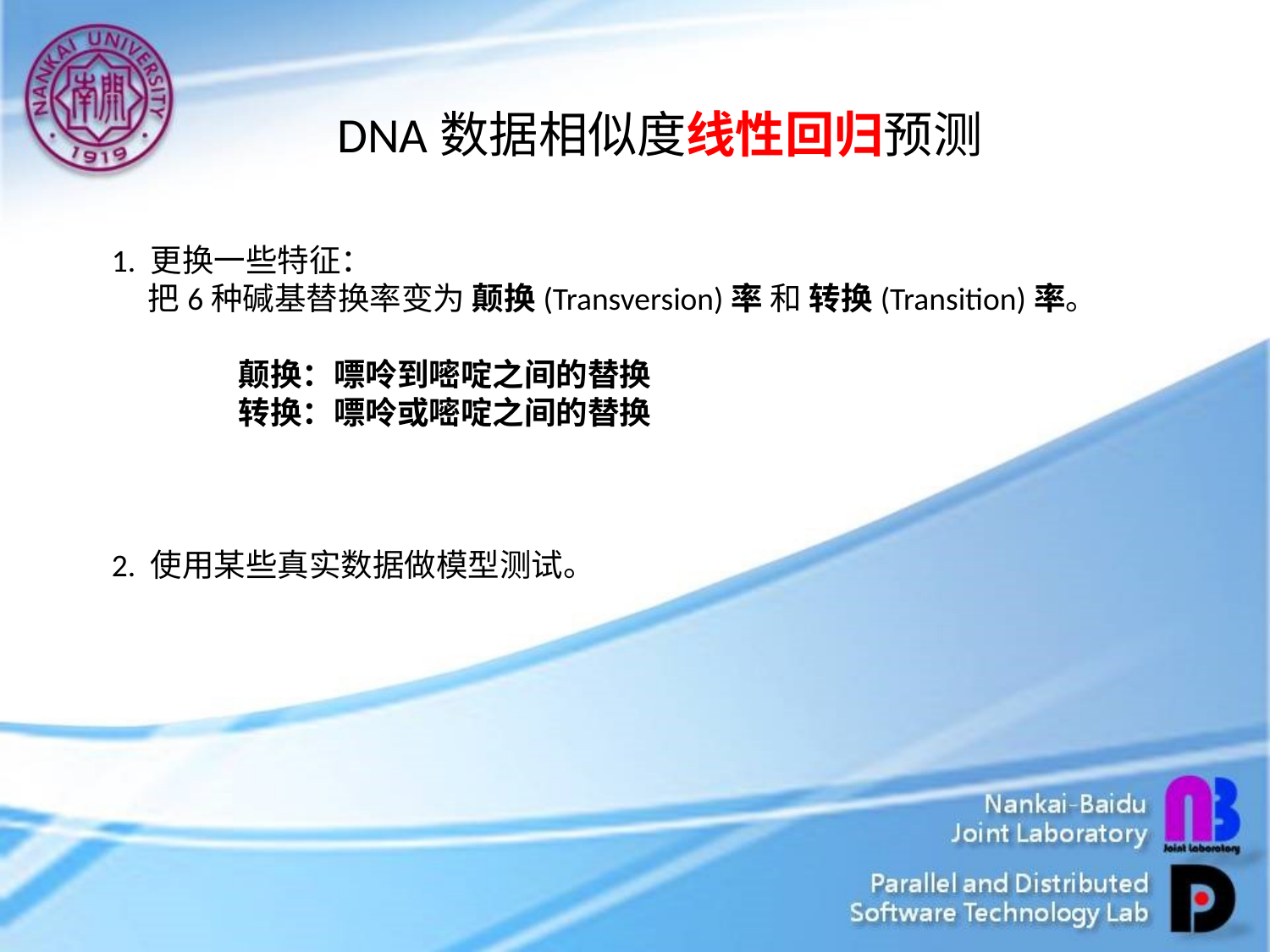

DNA数据相似度线性回归预测
1. 更换一些特征：
    把6种碱基替换率变为 颠换(Transversion)率 和 转换(Transition)率。

	颠换：嘌呤到嘧啶之间的替换
	转换：嘌呤或嘧啶之间的替换

2. 使用某些真实数据做模型测试。